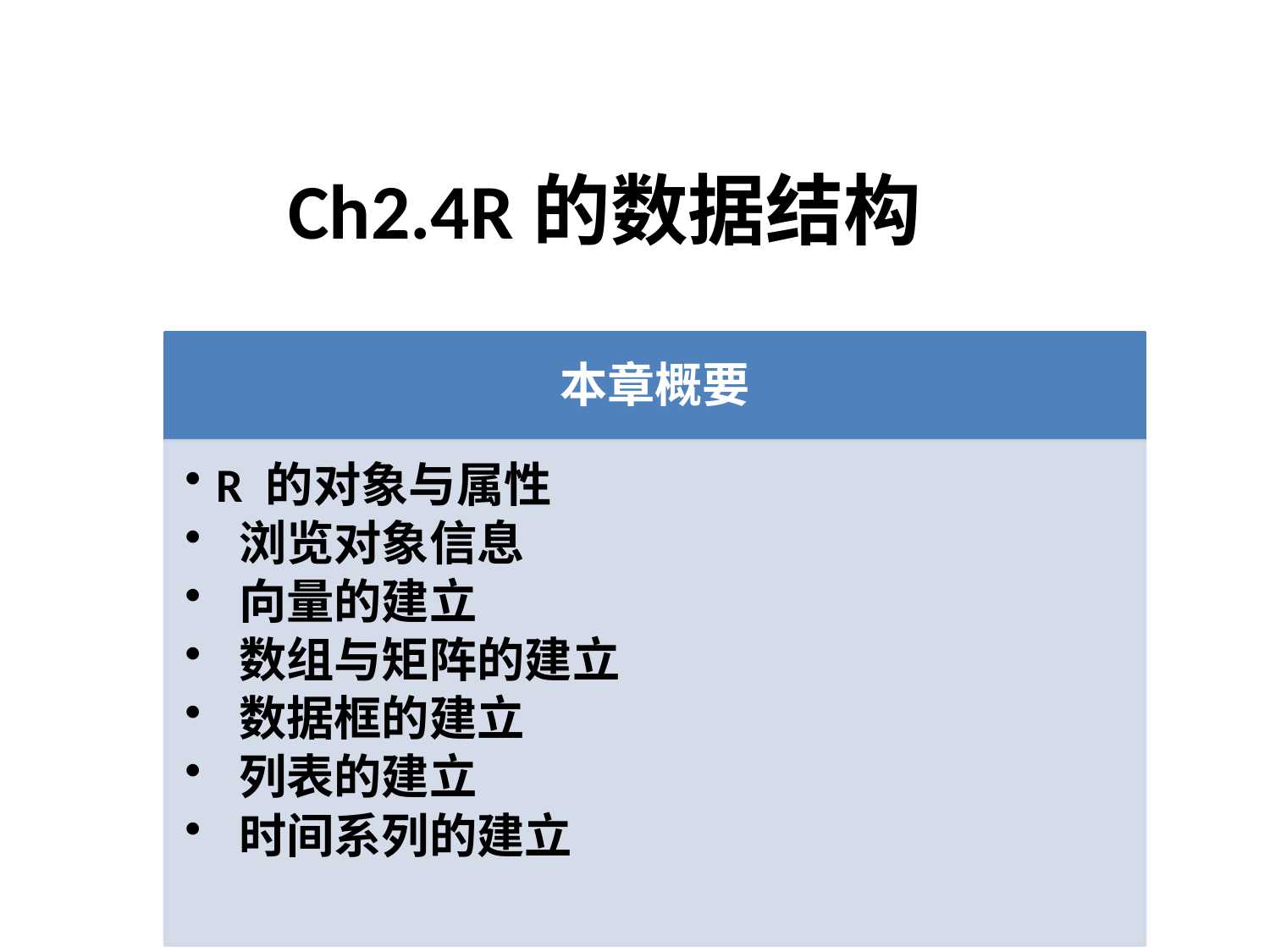

# Ch2.4R的数据结构
本章概要
R 的对象与属性
 浏览对象信息
 向量的建立
 数组与矩阵的建立
 数据框的建立
 列表的建立
 时间系列的建立